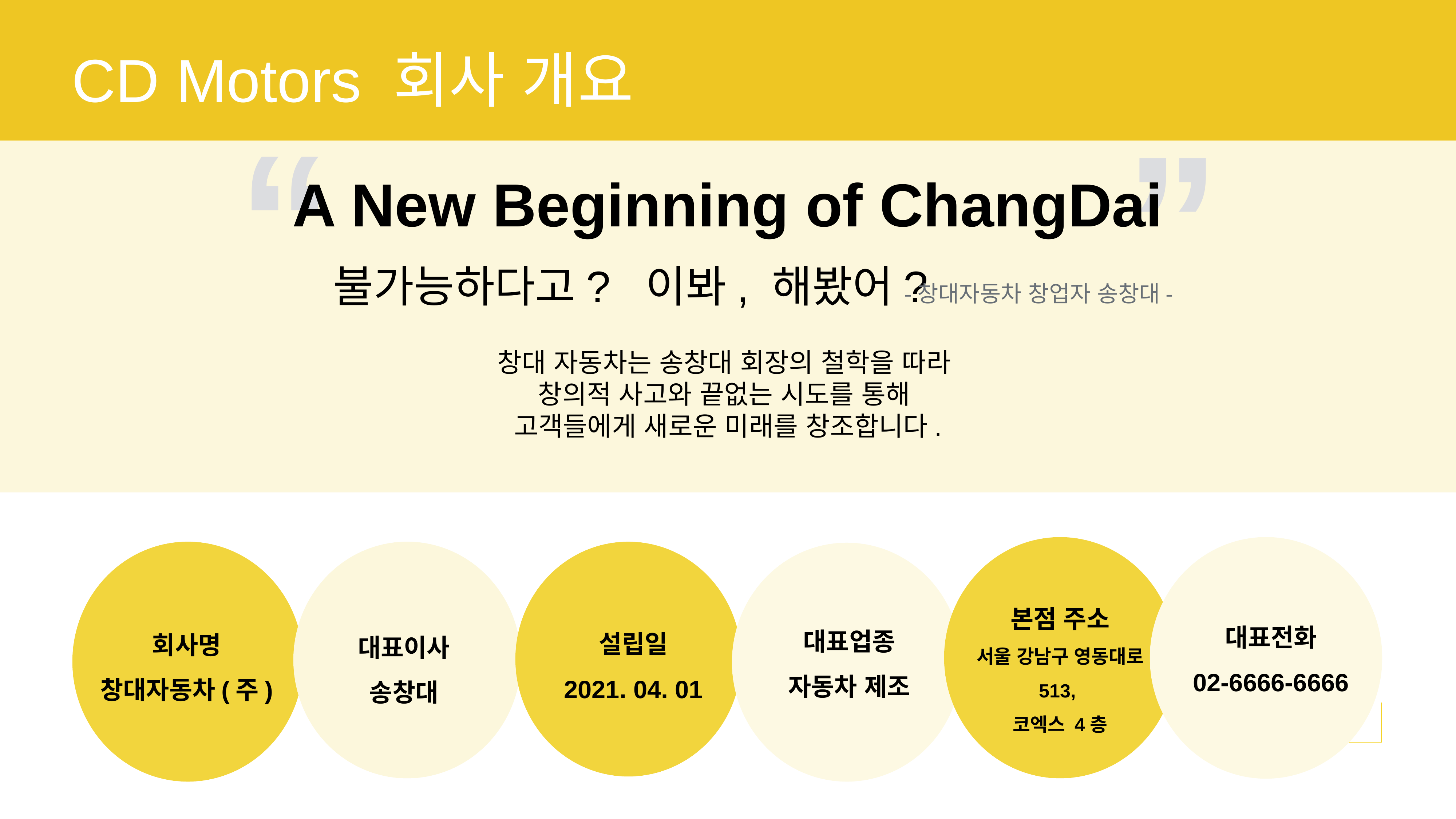

# CD Motors 회사 개요
“
”

A New Beginning of ChangDai
불가능하다고?  이봐, 해봤어?
-창대자동차 창업자 송창대-
창대 자동차는 송창대 회장의 철학을 따라
창의적 사고와 끝없는 시도를 통해
고객들에게 새로운 미래를 창조합니다.

본점 주소
서울 강남구 영동대로 513,
코엑스 4층
대표전화
02-6666-6666
대표업종
자동차 제조
설립일
2021. 04. 01
회사명
창대자동차(주)
대표이사
송창대